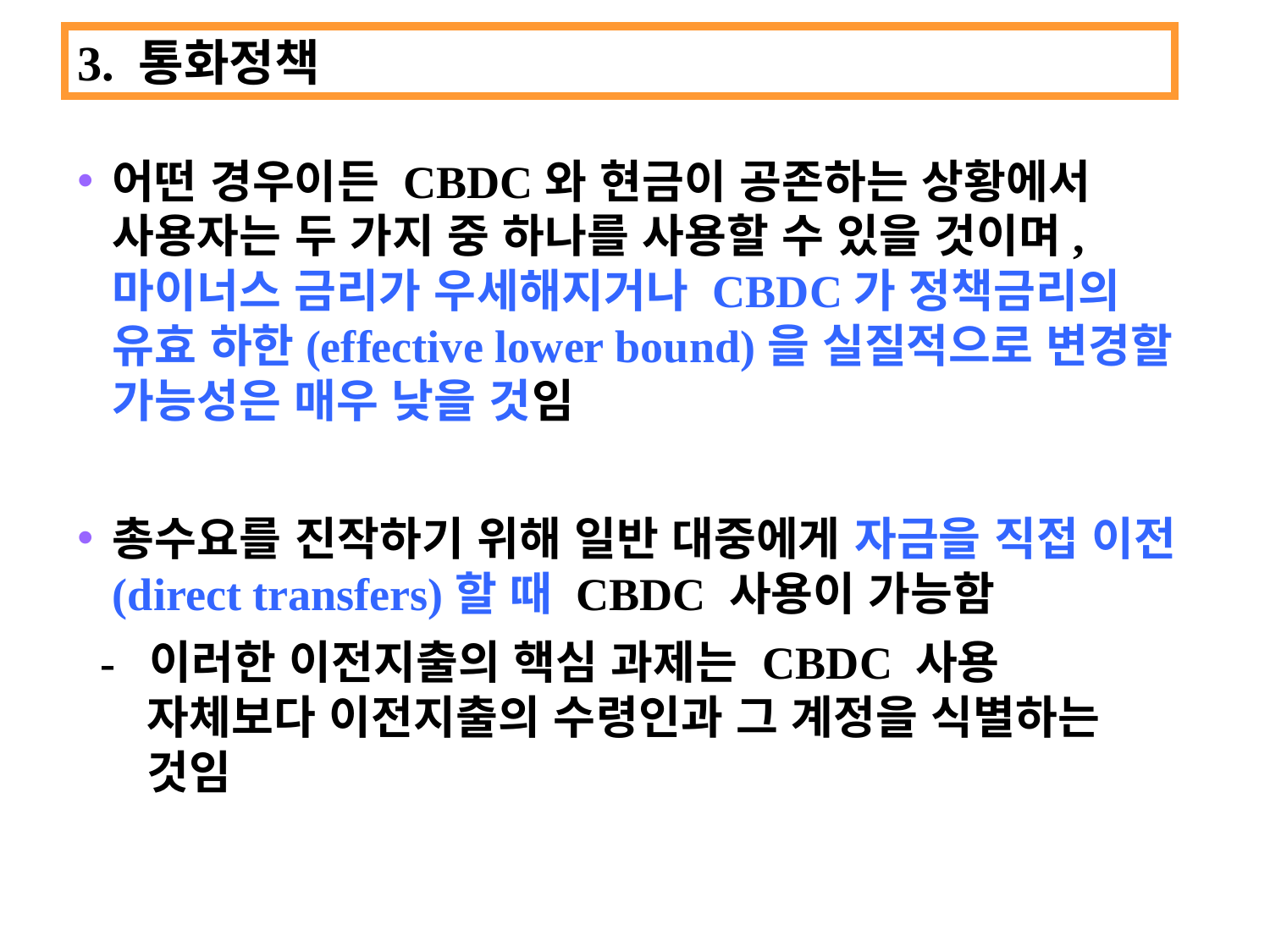

3. 통화정책
어떤 경우이든 CBDC와 현금이 공존하는 상황에서 사용자는 두 가지 중 하나를 사용할 수 있을 것이며, 마이너스 금리가 우세해지거나 CBDC가 정책금리의 유효 하한(effective lower bound)을 실질적으로 변경할 가능성은 매우 낮을 것임

총수요를 진작하기 위해 일반 대중에게 자금을 직접 이전(direct transfers)할 때 CBDC 사용이 가능함
  -  이러한 이전지출의 핵심 과제는 CBDC 사용 	 	     자체보다 이전지출의 수령인과 그 계정을 식별하는 	     것임